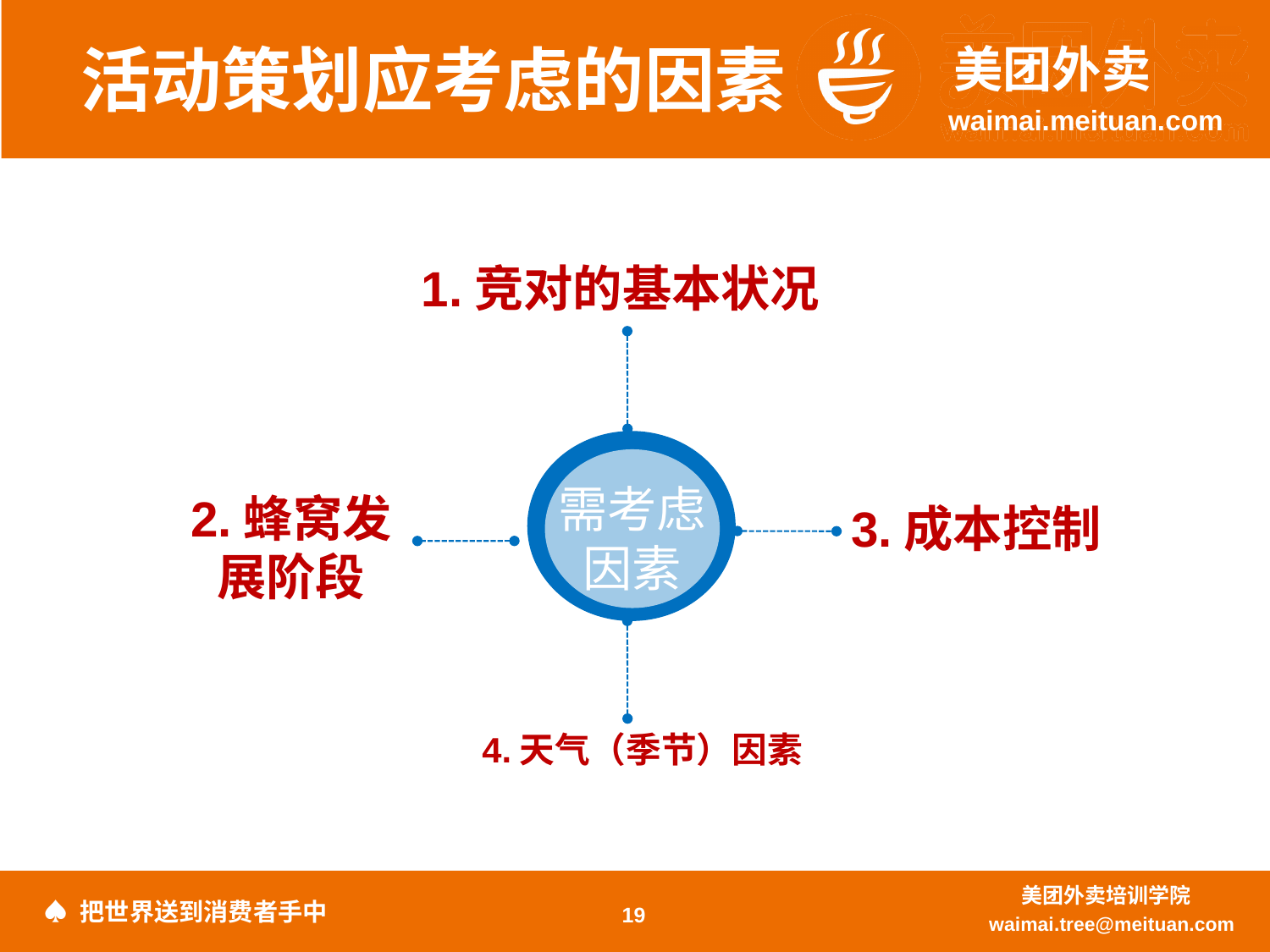

活动策划应考虑的因素
1.竞对的基本状况

需考虑因素
2.蜂窝发展阶段
3.成本控制

4.天气（季节）因素